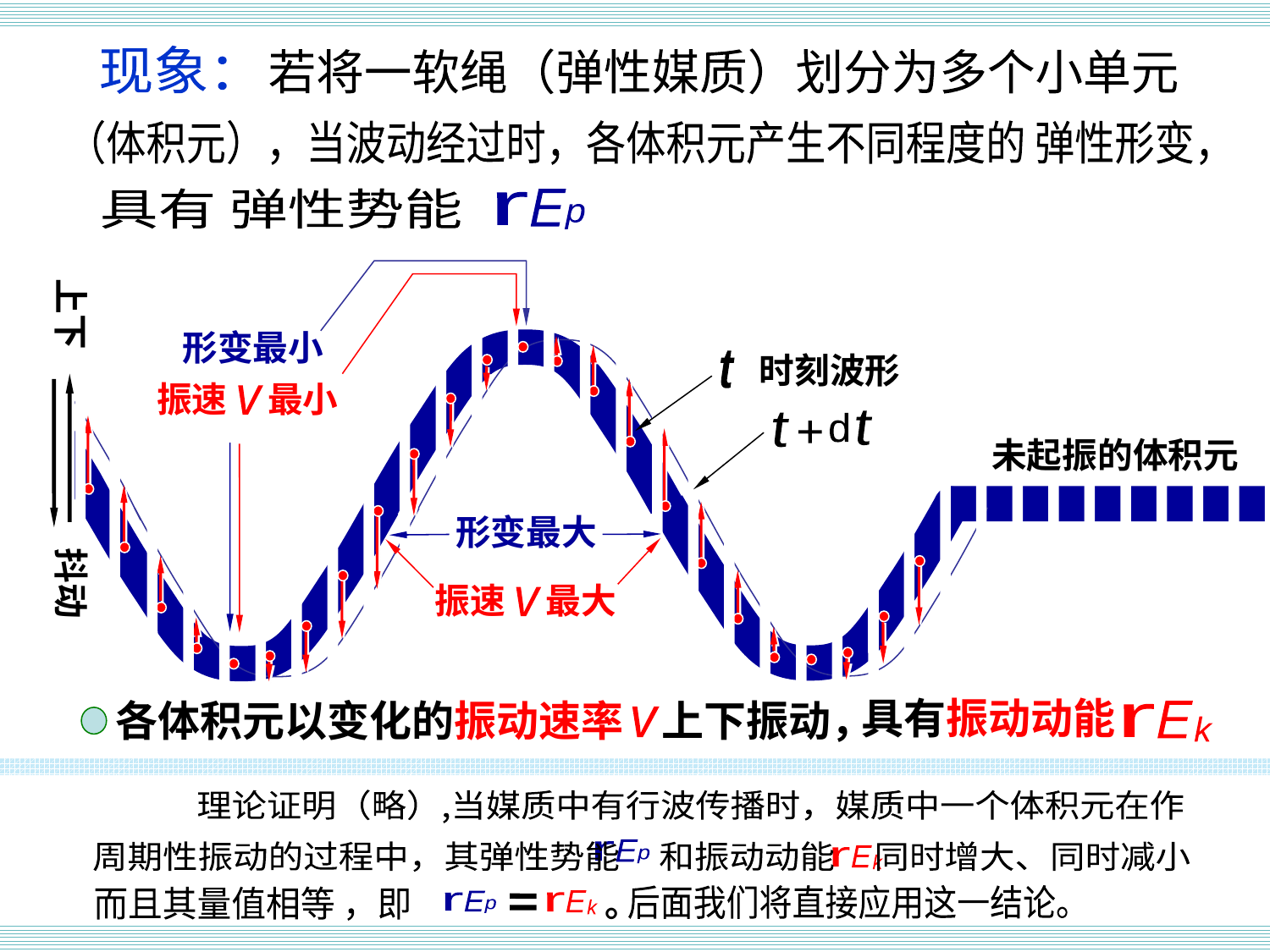

行波的能量
现象：
若将一软绳（弹性媒质）划分为多个小单元
（体积元），当波动经过时，各体积元产生不同程度的 弹性形变，
具有 弹性势能
E
r
p

形变最小

形变最大

上下

抖动

振速     最小
v

振速     最大
v

时刻波形
t

t
t
d
+

未起振的体积元

具有振动动能
各体积元以变化的振动速率    上下振动，
E
r
k
v

理论证明（略）,当媒质中有行波传播时，媒质中一个体积元在作
E
r
p
周期性振动的过程中，其弹性势能     和振动动能     同时增大、同时减小
E
r
k
。
E
r
k
E
r
p

后面我们将直接应用这一结论。
而且其量值相等 ，即